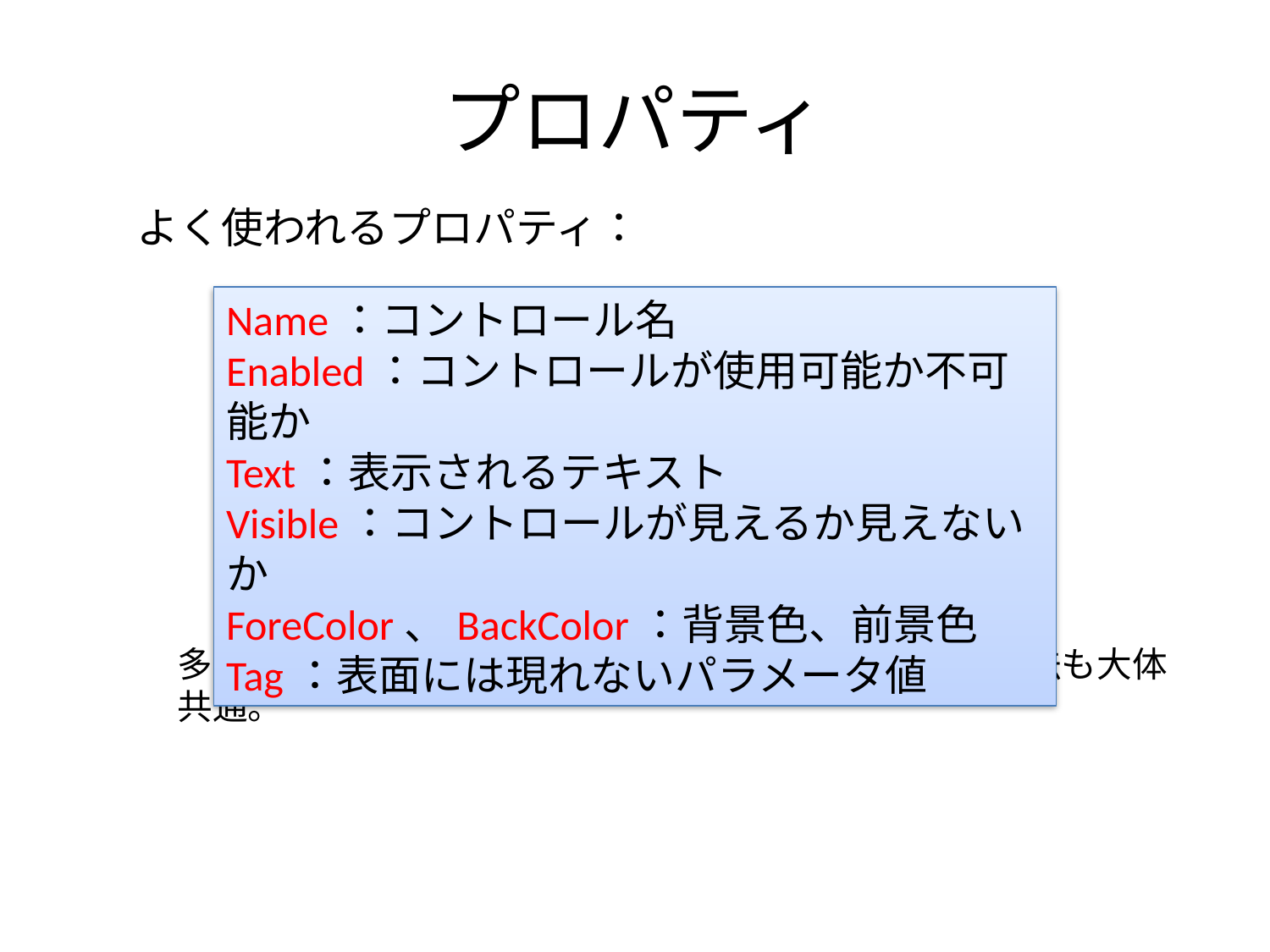

# プロパティ
よく使われるプロパティ：
Name：コントロール名
Enabled：コントロールが使用可能か不可能か
Text：表示されるテキスト
Visible：コントロールが見えるか見えないか
ForeColor、BackColor：背景色、前景色
Tag：表面には現れないパラメータ値
多くのコントロールで共通の名前で定義され、使用方法も大体共通。